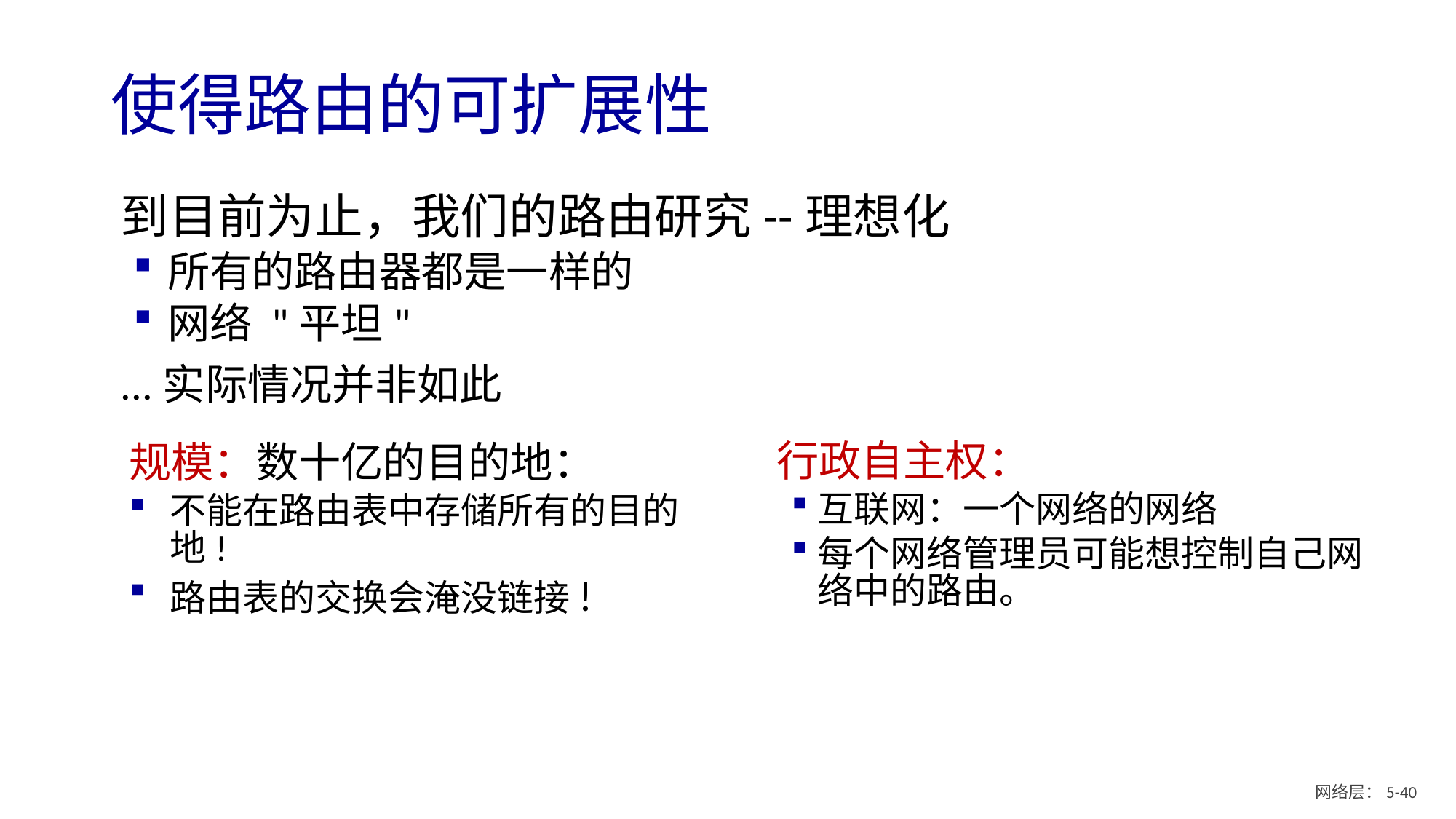

# 使得路由的可扩展性
到目前为止，我们的路由研究--理想化
所有的路由器都是一样的
网络 "平坦"
...实际情况并非如此

行政自主权：
互联网：一个网络的网络
每个网络管理员可能想控制自己网络中的路由。
规模：数十亿的目的地：
不能在路由表中存储所有的目的地!
路由表的交换会淹没链接!

网络层：5-40